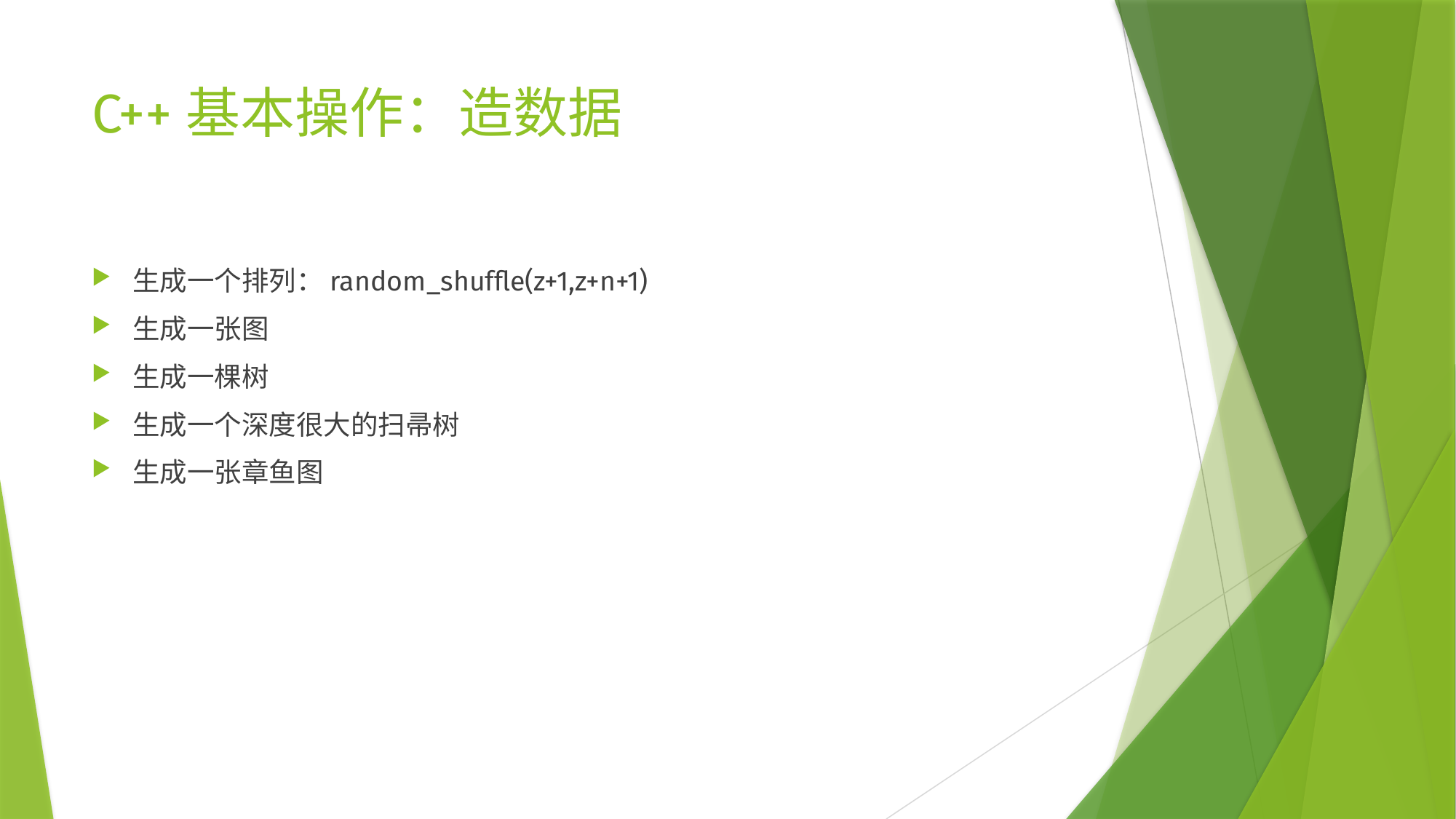

# C++基本操作：造数据
生成一个排列：random_shuffle(z+1,z+n+1)
生成一张图
生成一棵树
生成一个深度很大的扫帚树
生成一张章鱼图